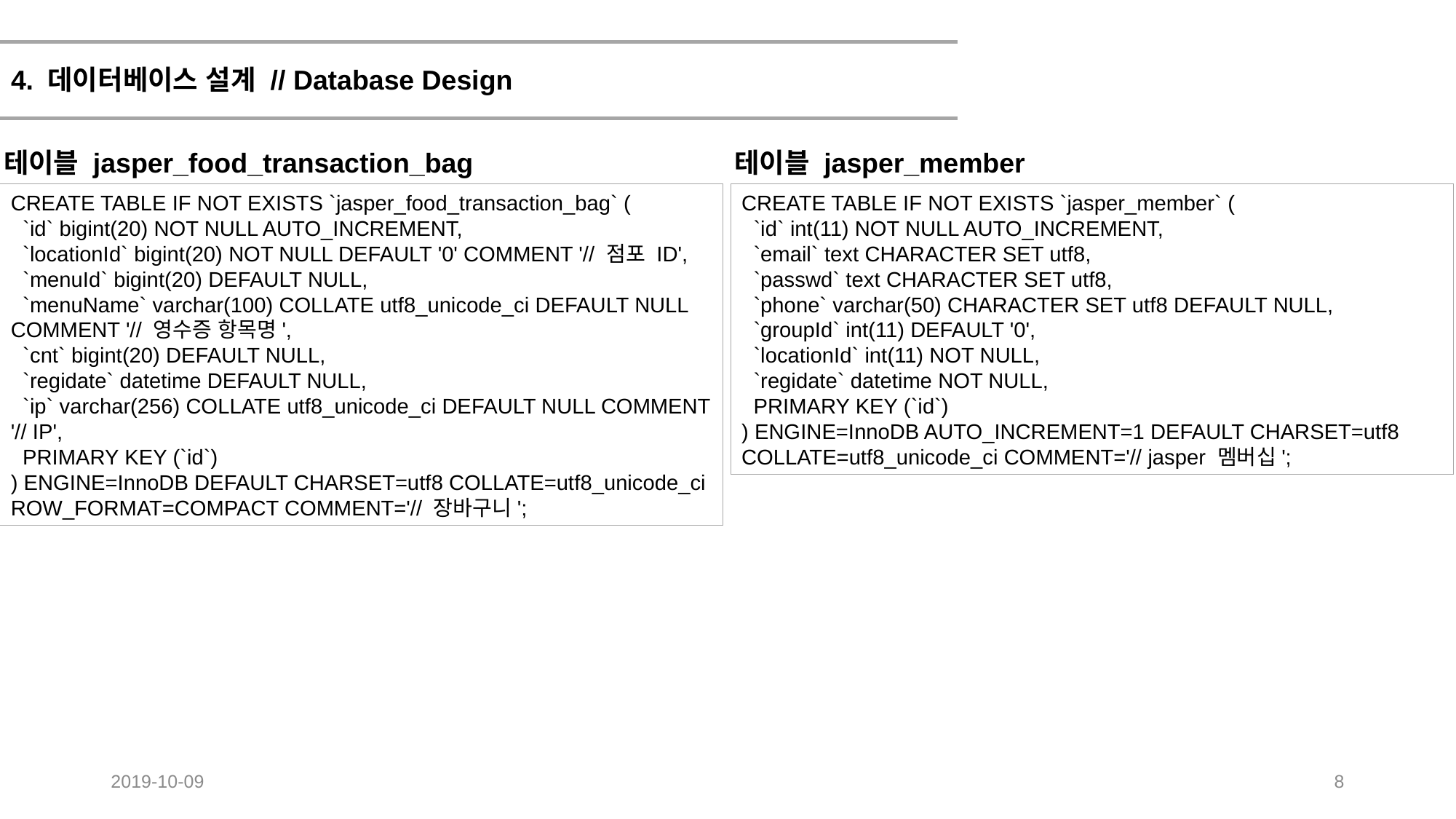

# 4. 데이터베이스 설계 // Database Design
테이블 jasper_food_transaction_bag
테이블 jasper_member
CREATE TABLE IF NOT EXISTS `jasper_food_transaction_bag` (
  `id` bigint(20) NOT NULL AUTO_INCREMENT,
  `locationId` bigint(20) NOT NULL DEFAULT '0' COMMENT '// 점포 ID',
  `menuId` bigint(20) DEFAULT NULL,
  `menuName` varchar(100) COLLATE utf8_unicode_ci DEFAULT NULL COMMENT '// 영수증 항목명',
  `cnt` bigint(20) DEFAULT NULL,
  `regidate` datetime DEFAULT NULL,
  `ip` varchar(256) COLLATE utf8_unicode_ci DEFAULT NULL COMMENT '// IP',
  PRIMARY KEY (`id`)
) ENGINE=InnoDB DEFAULT CHARSET=utf8 COLLATE=utf8_unicode_ci ROW_FORMAT=COMPACT COMMENT='// 장바구니';
CREATE TABLE IF NOT EXISTS `jasper_member` (
  `id` int(11) NOT NULL AUTO_INCREMENT,
  `email` text CHARACTER SET utf8,
  `passwd` text CHARACTER SET utf8,
  `phone` varchar(50) CHARACTER SET utf8 DEFAULT NULL,
  `groupId` int(11) DEFAULT '0',
  `locationId` int(11) NOT NULL,
  `regidate` datetime NOT NULL,
  PRIMARY KEY (`id`)
) ENGINE=InnoDB AUTO_INCREMENT=1 DEFAULT CHARSET=utf8 COLLATE=utf8_unicode_ci COMMENT='// jasper 멤버십';
2019-10-09
8